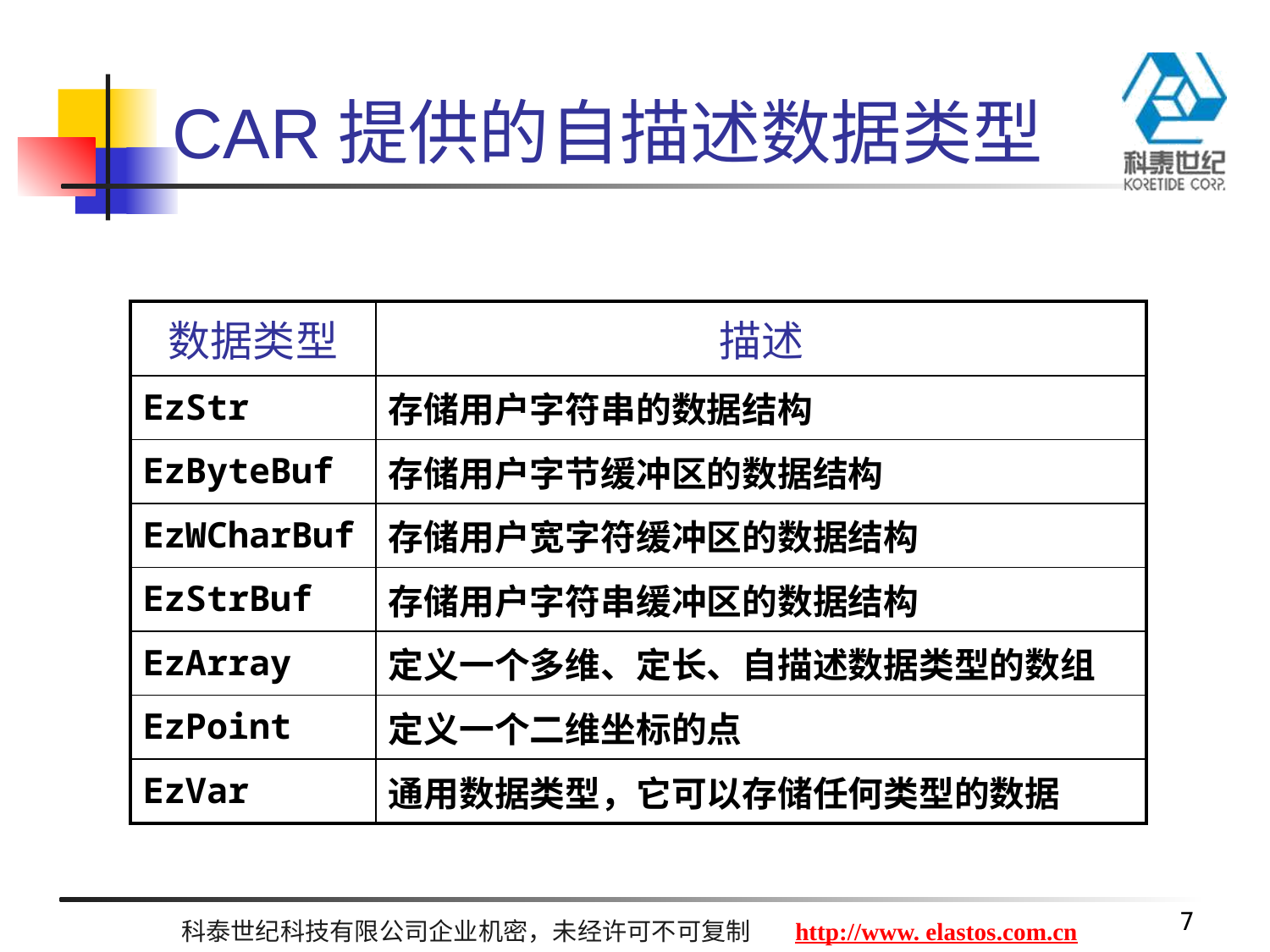

# CAR提供的自描述数据类型
| 数据类型 | 描述 |
| --- | --- |
| EzStr | 存储用户字符串的数据结构 |
| EzByteBuf | 存储用户字节缓冲区的数据结构 |
| EzWCharBuf | 存储用户宽字符缓冲区的数据结构 |
| EzStrBuf | 存储用户字符串缓冲区的数据结构 |
| EzArray | 定义一个多维、定长、自描述数据类型的数组 |
| EzPoint | 定义一个二维坐标的点 |
| EzVar | 通用数据类型，它可以存储任何类型的数据 |
7